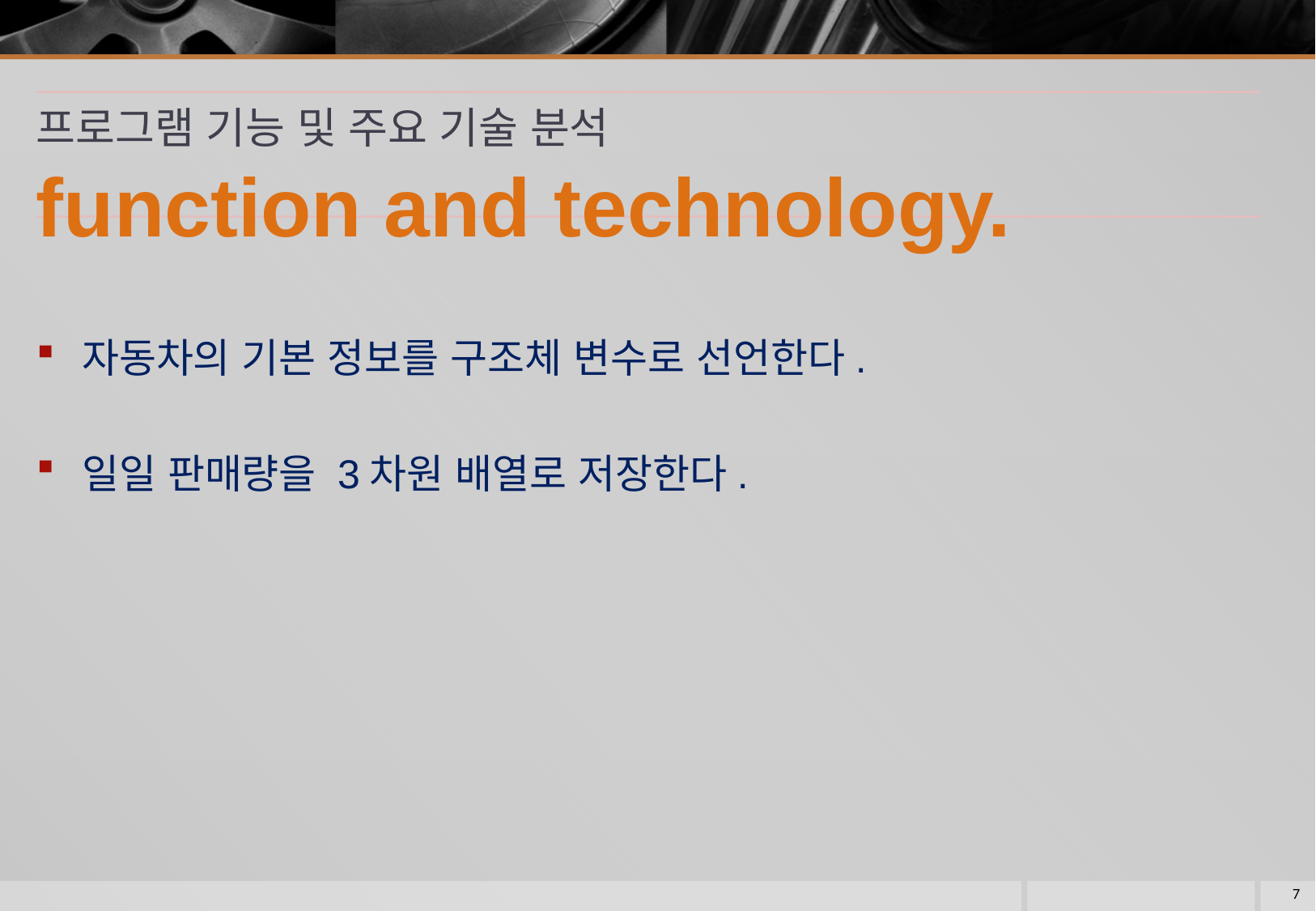

# 프로그램 기능 및 주요 기술 분석
function and technology.
자동차의 기본 정보를 구조체 변수로 선언한다.
일일 판매량을 3차원 배열로 저장한다.
7